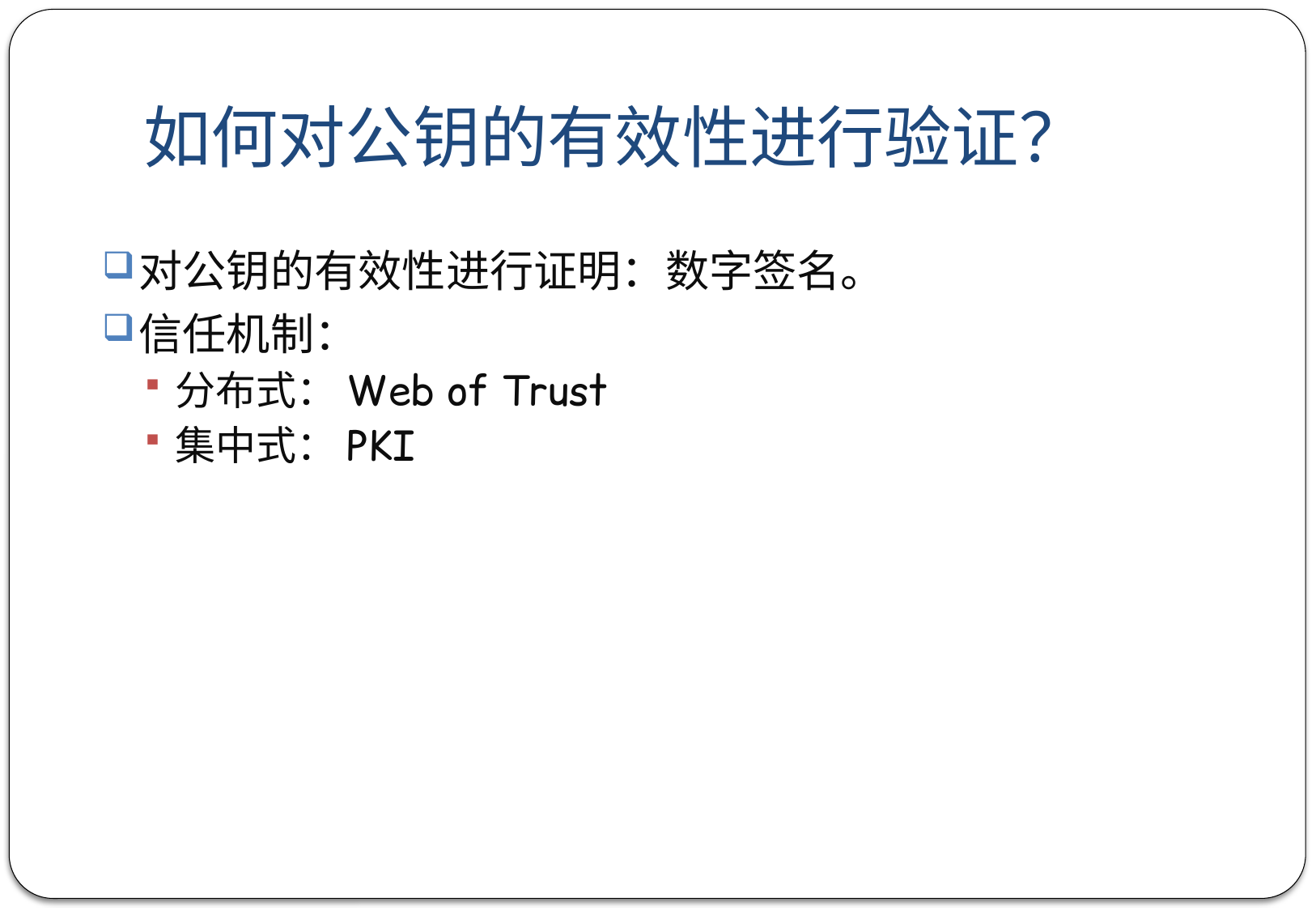

# 如何对公钥的有效性进行验证？
对公钥的有效性进行证明：数字签名。
信任机制：
分布式：Web of Trust
集中式：PKI